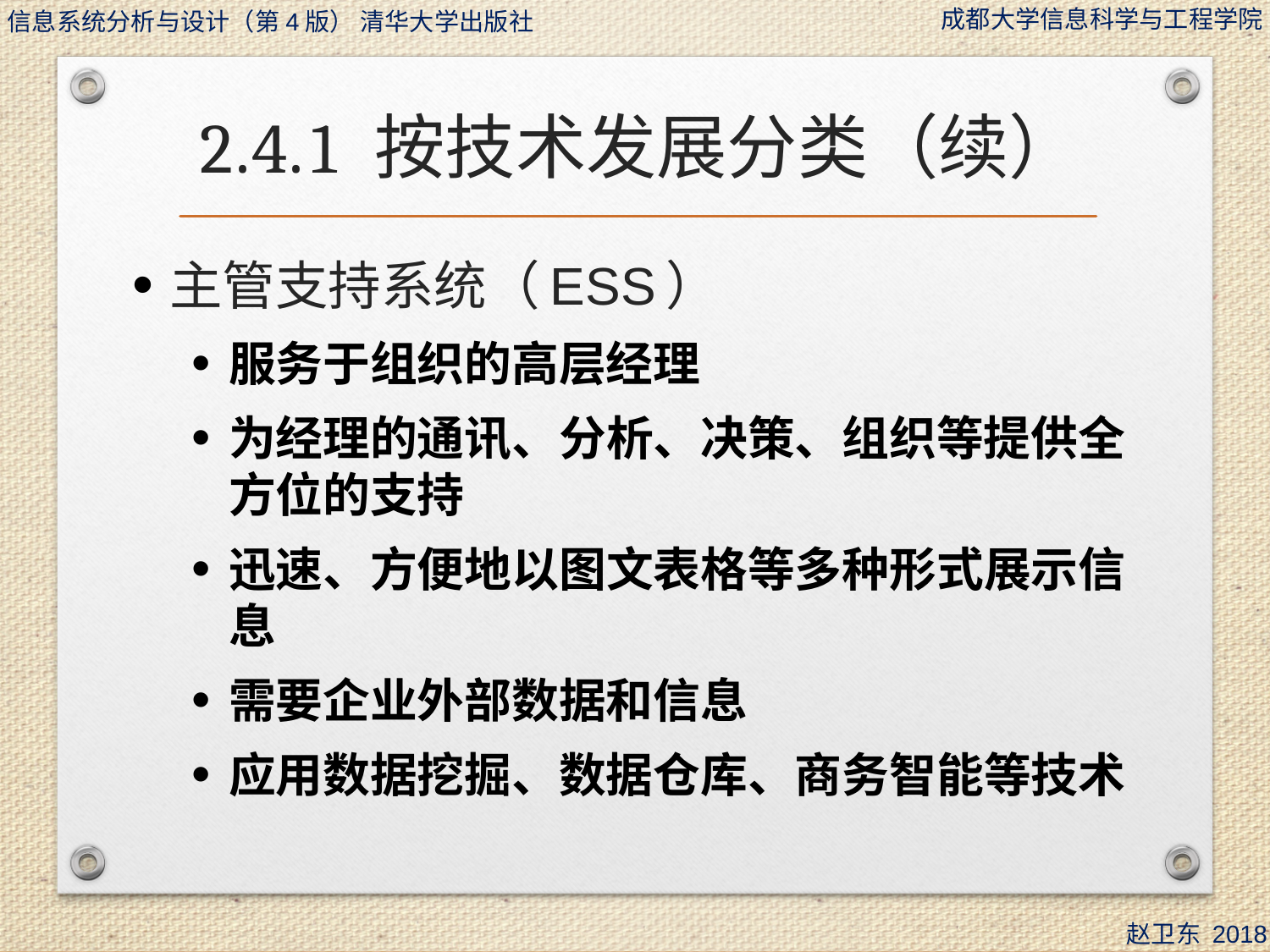

# 2.4.1 按技术发展分类（续）
主管支持系统（ESS）
服务于组织的高层经理
为经理的通讯、分析、决策、组织等提供全方位的支持
迅速、方便地以图文表格等多种形式展示信息
需要企业外部数据和信息
应用数据挖掘、数据仓库、商务智能等技术